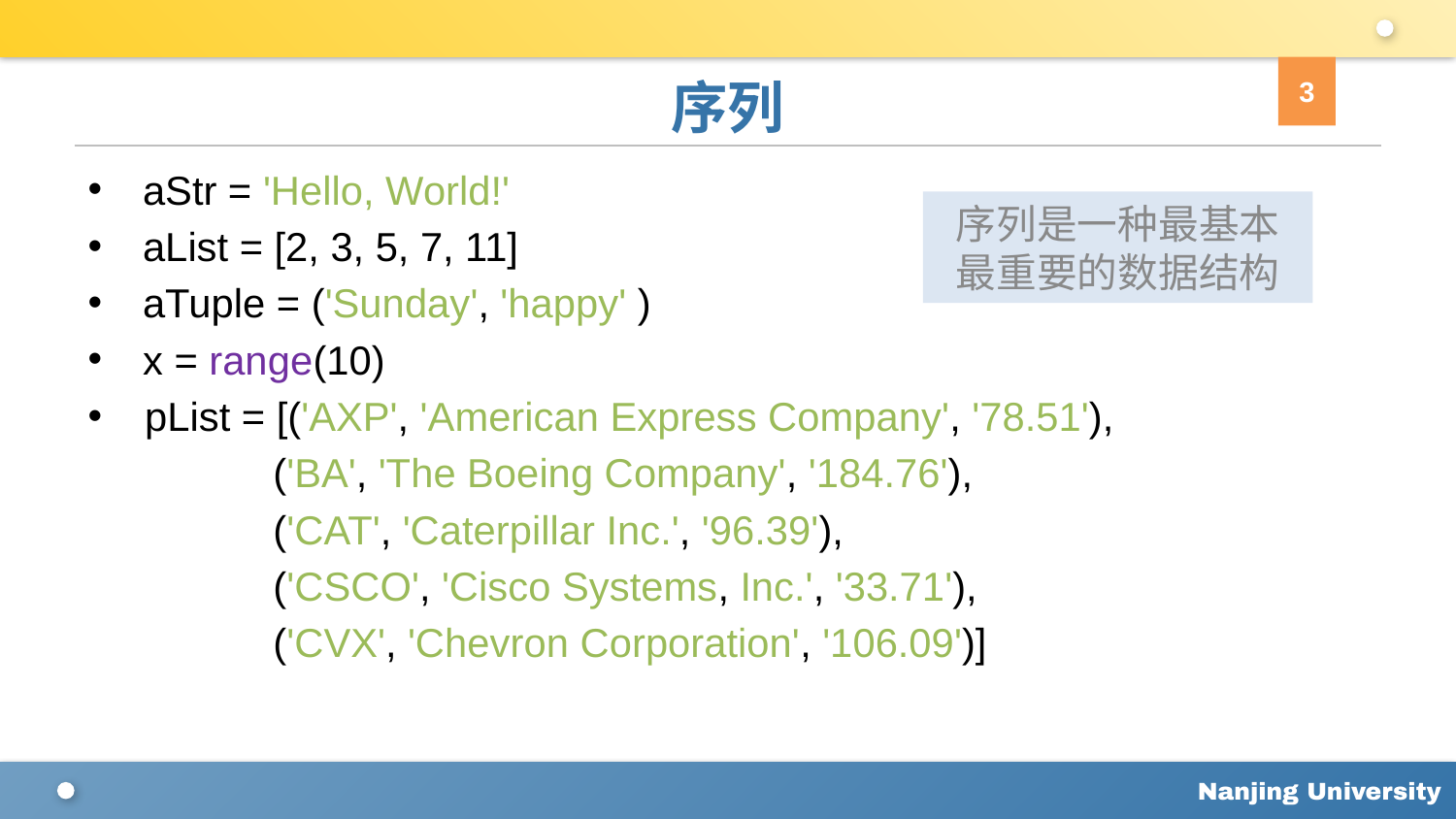

3
# 序列
aStr = 'Hello, World!'
aList = [2, 3, 5, 7, 11]
aTuple = ('Sunday', 'happy' )
x = range(10)
 pList = [('AXP', 'American Express Company', '78.51'),
('BA', 'The Boeing Company', '184.76'),
('CAT', 'Caterpillar Inc.', '96.39'),
('CSCO', 'Cisco Systems, Inc.', '33.71'),
('CVX', 'Chevron Corporation', '106.09')]
序列是一种最基本最重要的数据结构